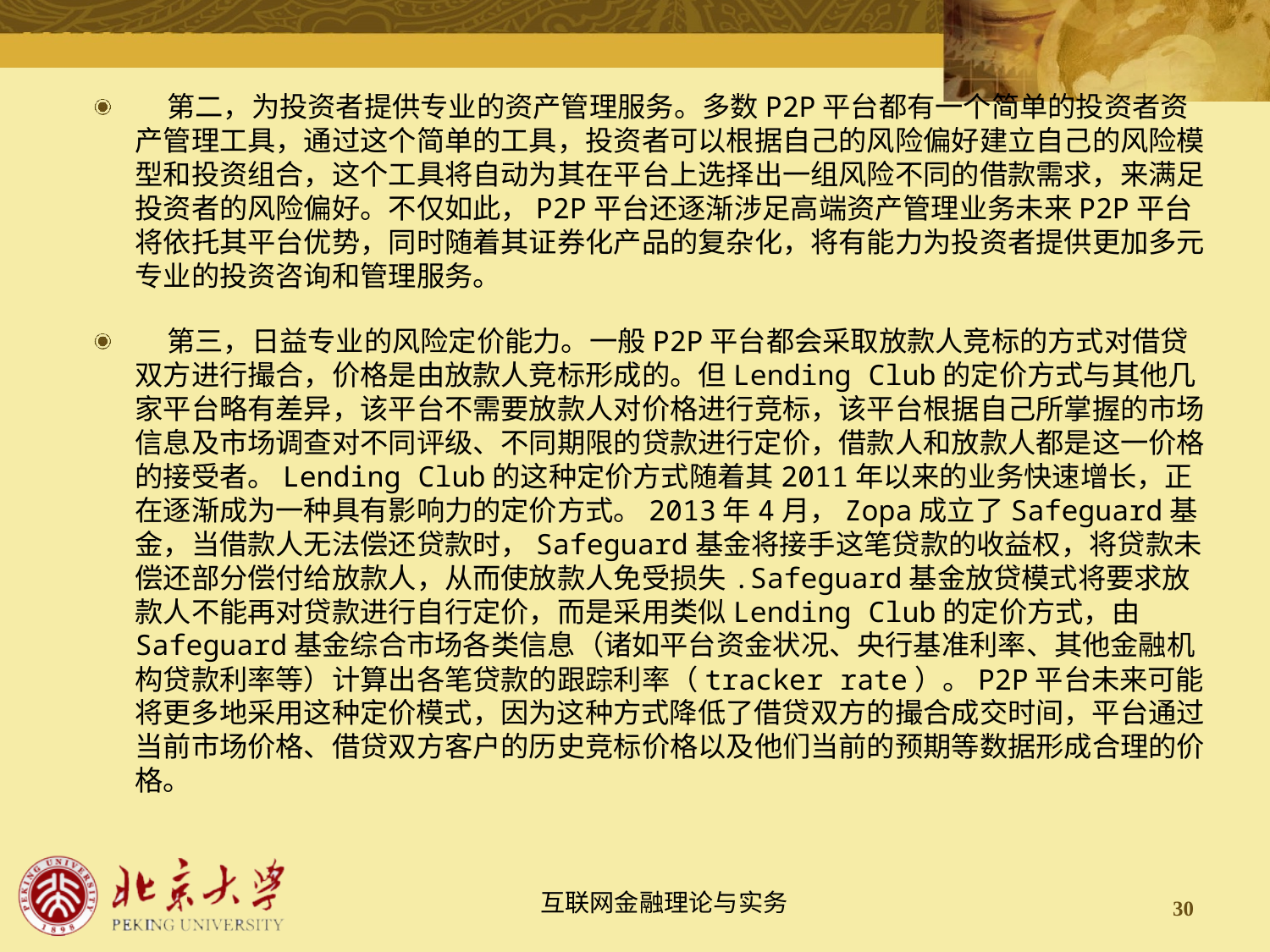

第二，为投资者提供专业的资产管理服务。多数P2P平台都有一个简单的投资者资产管理工具，通过这个简单的工具，投资者可以根据自己的风险偏好建立自己的风险模型和投资组合，这个工具将自动为其在平台上选择出一组风险不同的借款需求，来满足投资者的风险偏好。不仅如此，P2P平台还逐渐涉足高端资产管理业务未来P2P平台将依托其平台优势，同时随着其证券化产品的复杂化，将有能力为投资者提供更加多元专业的投资咨询和管理服务。
    第三，日益专业的风险定价能力。一般P2P平台都会采取放款人竞标的方式对借贷双方进行撮合，价格是由放款人竞标形成的。但Lending Club的定价方式与其他几家平台略有差异，该平台不需要放款人对价格进行竞标，该平台根据自己所掌握的市场信息及市场调查对不同评级、不同期限的贷款进行定价，借款人和放款人都是这一价格的接受者。Lending Club的这种定价方式随着其2011年以来的业务快速增长，正在逐渐成为一种具有影响力的定价方式。2013年4月，Zopa成立了Safeguard基金，当借款人无法偿还贷款时，Safeguard基金将接手这笔贷款的收益权，将贷款未偿还部分偿付给放款人，从而使放款人免受损失.Safeguard基金放贷模式将要求放款人不能再对贷款进行自行定价，而是采用类似Lending Club的定价方式，由Safeguard基金综合市场各类信息（诸如平台资金状况、央行基准利率、其他金融机构贷款利率等）计算出各笔贷款的跟踪利率（tracker rate）。P2P平台未来可能将更多地采用这种定价模式，因为这种方式降低了借贷双方的撮合成交时间，平台通过当前市场价格、借贷双方客户的历史竞标价格以及他们当前的预期等数据形成合理的价格。

30